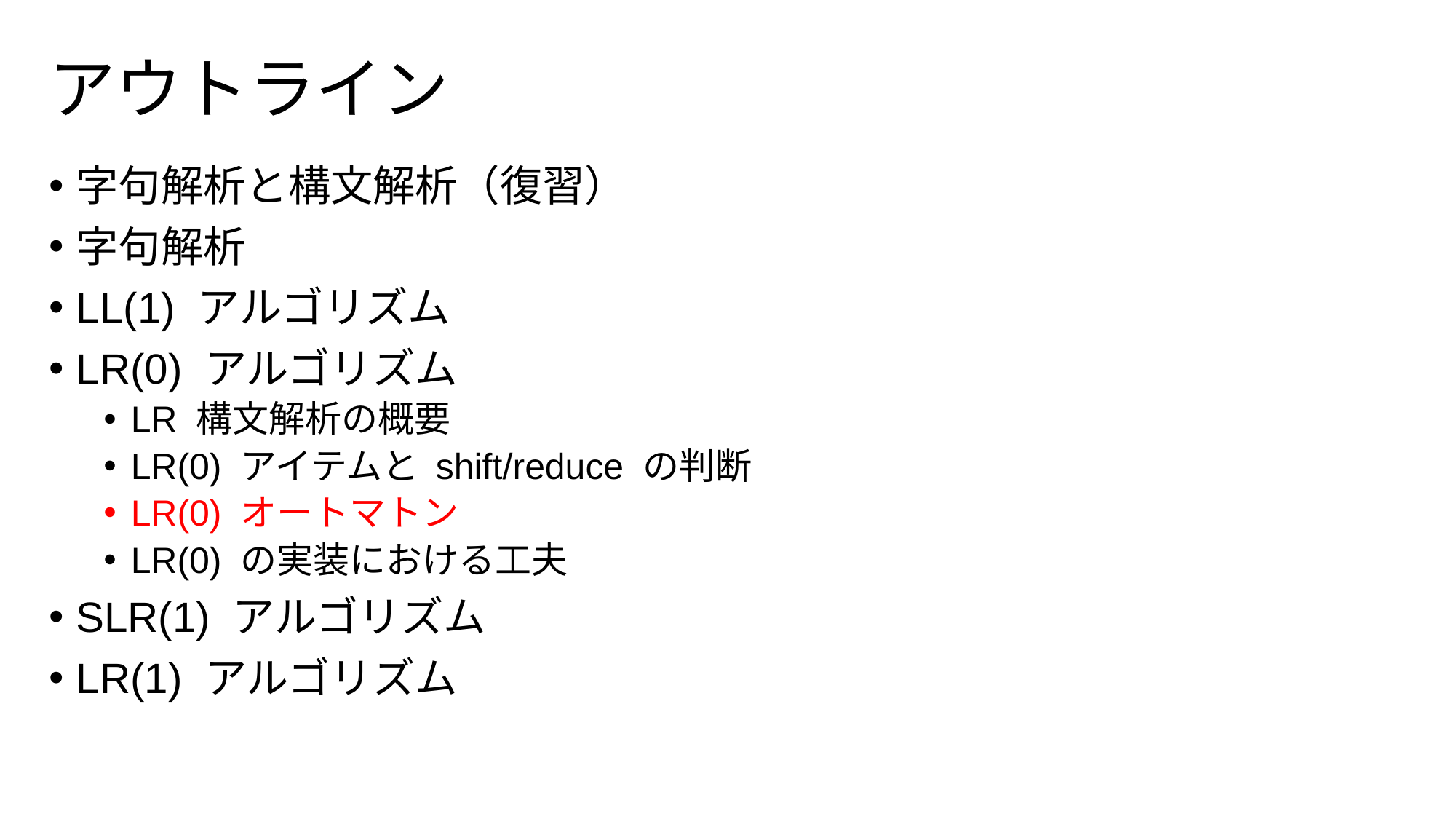

# アウトライン
字句解析と構文解析（復習）
字句解析
LL(1) アルゴリズム
LR(0) アルゴリズム
LR 構文解析の概要
LR(0) アイテムと shift/reduce の判断
LR(0) オートマトン
LR(0) の実装における工夫
SLR(1) アルゴリズム
LR(1) アルゴリズム